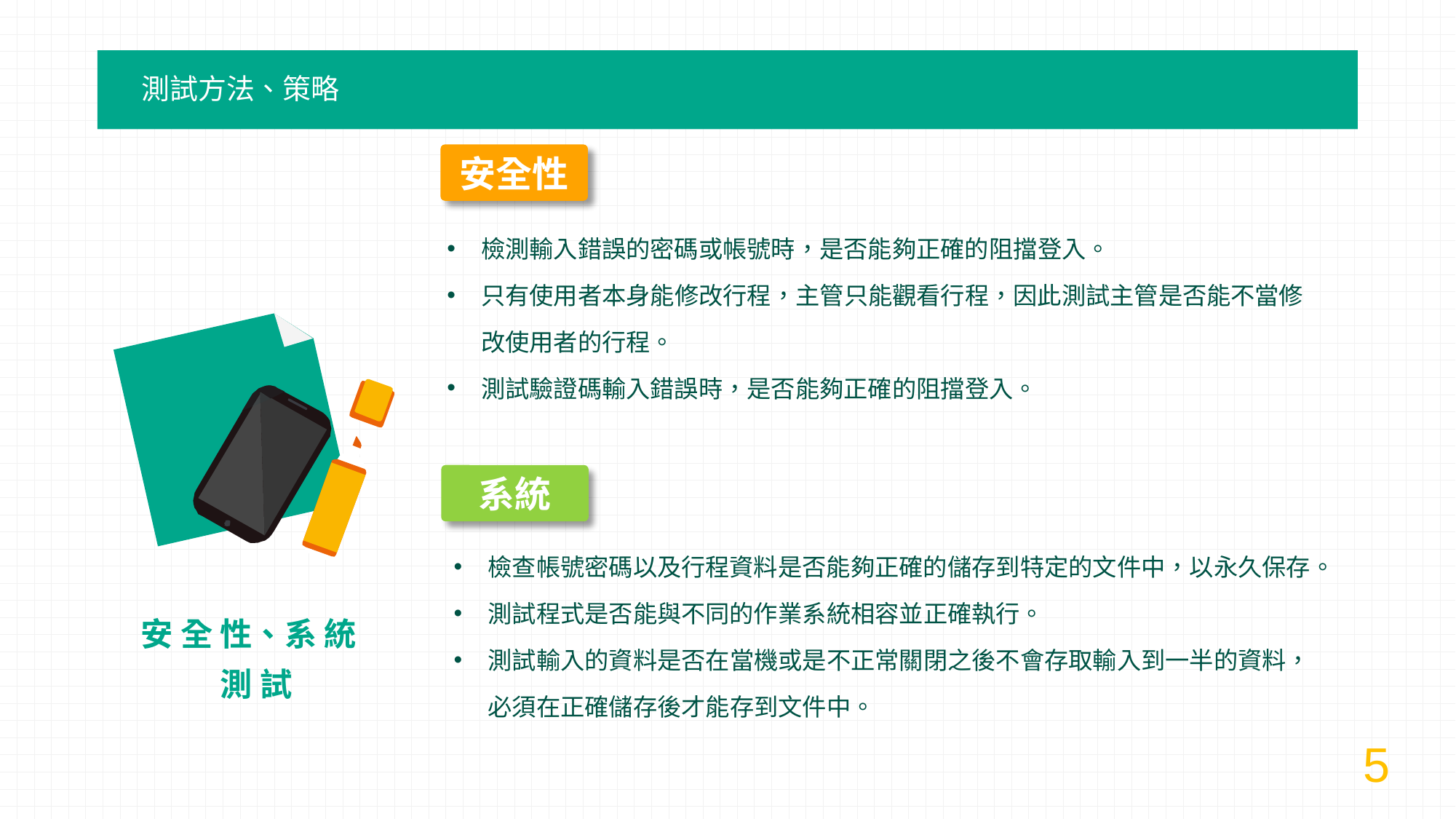

測試方法、策略
安全性
檢測輸入錯誤的密碼或帳號時，是否能夠正確的阻擋登入。
只有使用者本身能修改行程，主管只能觀看行程，因此測試主管是否能不當修改使用者的行程。
測試驗證碼輸入錯誤時，是否能夠正確的阻擋登入。

系統
檢查帳號密碼以及行程資料是否能夠正確的儲存到特定的文件中，以永久保存。
測試程式是否能與不同的作業系統相容並正確執行。
測試輸入的資料是否在當機或是不正常關閉之後不會存取輸入到一半的資料，必須在正確儲存後才能存到文件中。
安 全 性、系 統
 測 試
5